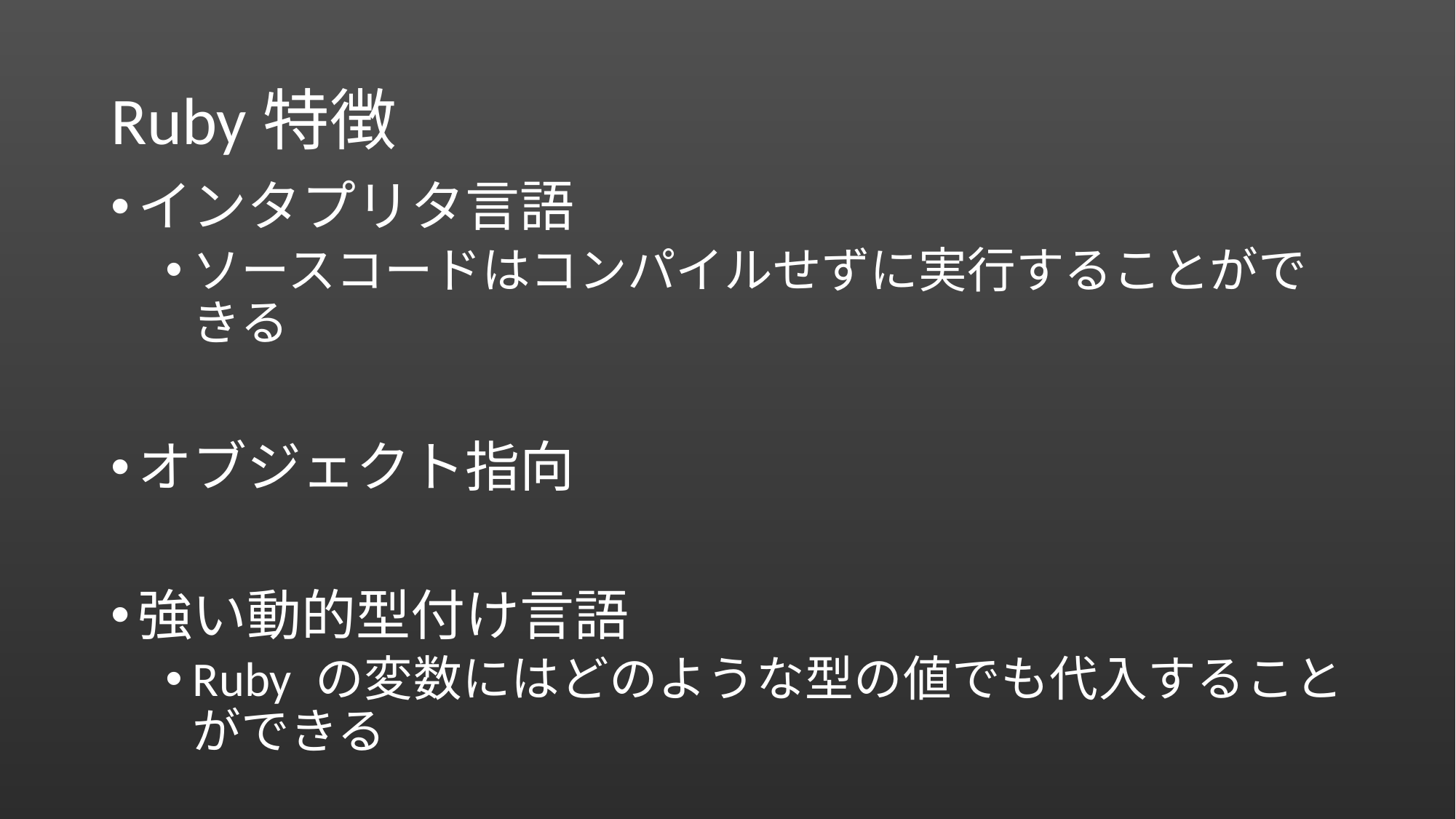

# Ruby特徴
インタプリタ言語
ソースコードはコンパイルせずに実行することができる

オブジェクト指向

強い動的型付け言語
Ruby の変数にはどのような型の値でも代入することができる